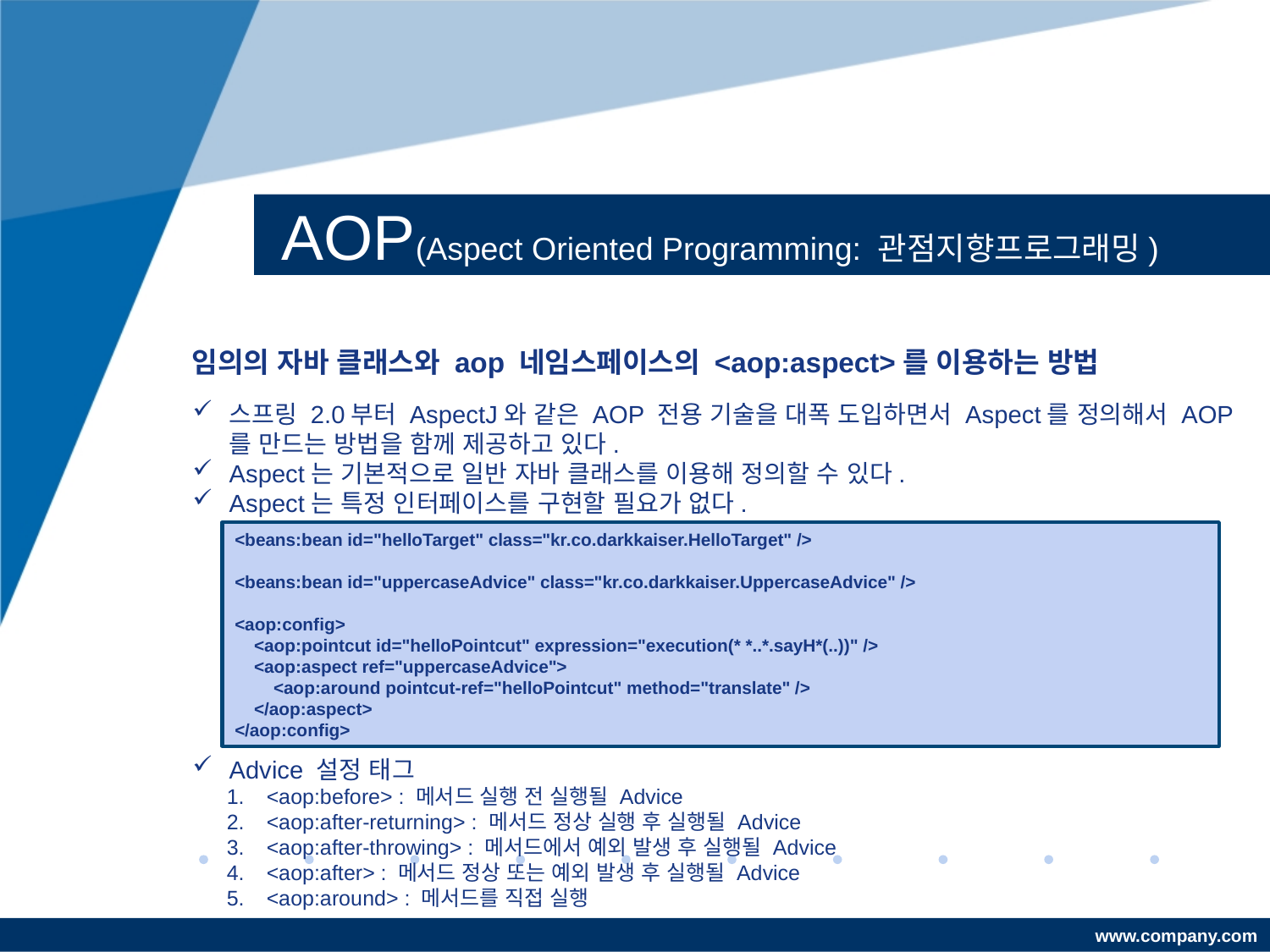

# AOP(Aspect Oriented Programming: 관점지향프로그래밍)
임의의 자바 클래스와 aop 네임스페이스의 <aop:aspect>를 이용하는 방법
스프링 2.0부터 AspectJ와 같은 AOP 전용 기술을 대폭 도입하면서 Aspect를 정의해서 AOP를 만드는 방법을 함께 제공하고 있다.
Aspect는 기본적으로 일반 자바 클래스를 이용해 정의할 수 있다.
Aspect는 특정 인터페이스를 구현할 필요가 없다.

Advice 설정 태그
<aop:before> : 메서드 실행 전 실행될 Advice
<aop:after-returning> : 메서드 정상 실행 후 실행될 Advice
<aop:after-throwing> : 메서드에서 예외 발생 후 실행될 Advice
<aop:after> : 메서드 정상 또는 예외 발생 후 실행될 Advice
<aop:around> : 메서드를 직접 실행
<beans:bean id="helloTarget" class="kr.co.darkkaiser.HelloTarget" />

<beans:bean id="uppercaseAdvice" class="kr.co.darkkaiser.UppercaseAdvice" />

<aop:config>
    <aop:pointcut id="helloPointcut" expression="execution(* *..*.sayH*(..))" />
    <aop:aspect ref="uppercaseAdvice">
        <aop:around pointcut-ref="helloPointcut" method="translate" />
    </aop:aspect>
</aop:config>